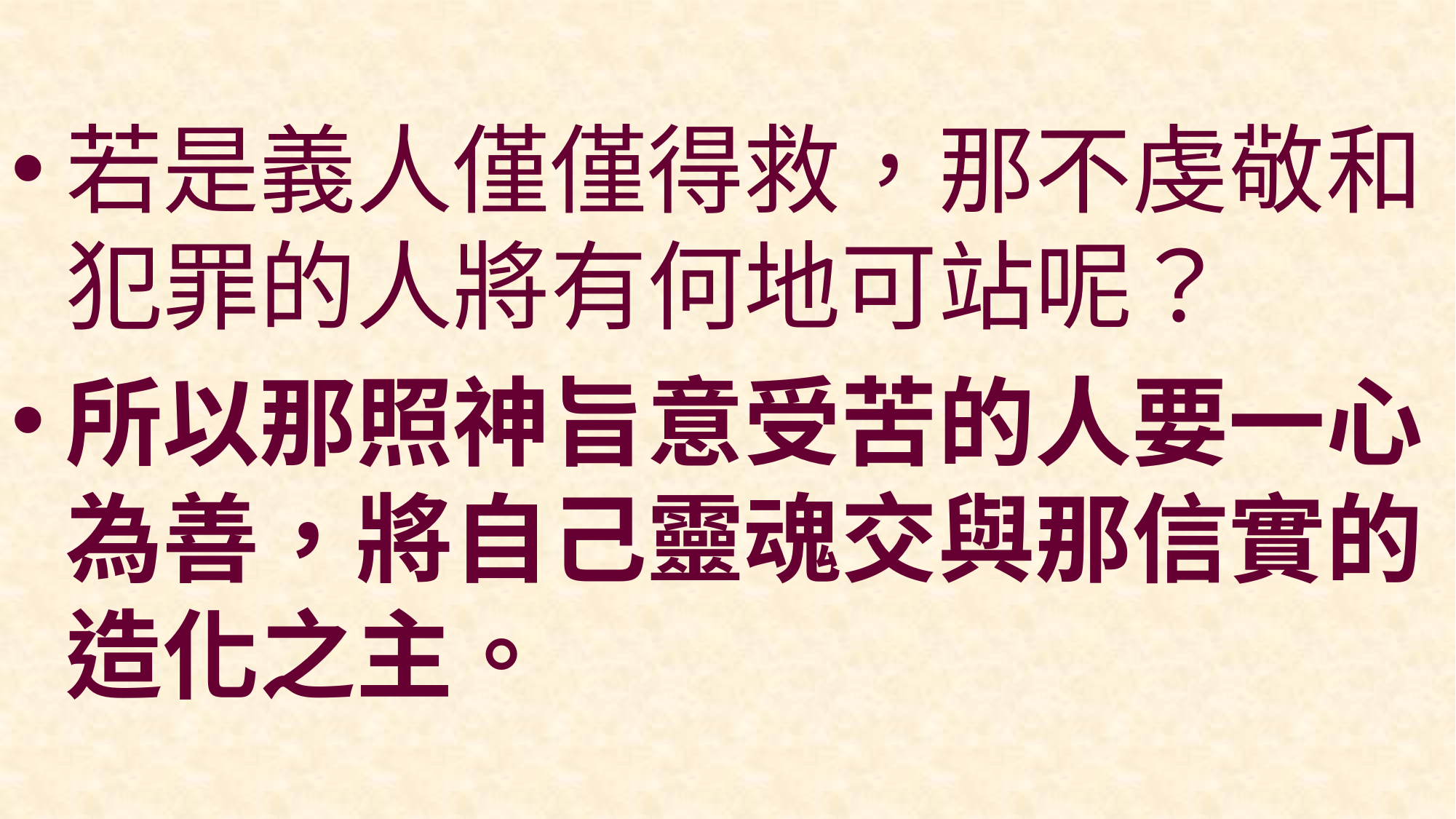

若是義人僅僅得救，那不虔敬和犯罪的人將有何地可站呢？
所以那照神旨意受苦的人要一心為善，將自己靈魂交與那信實的造化之主。